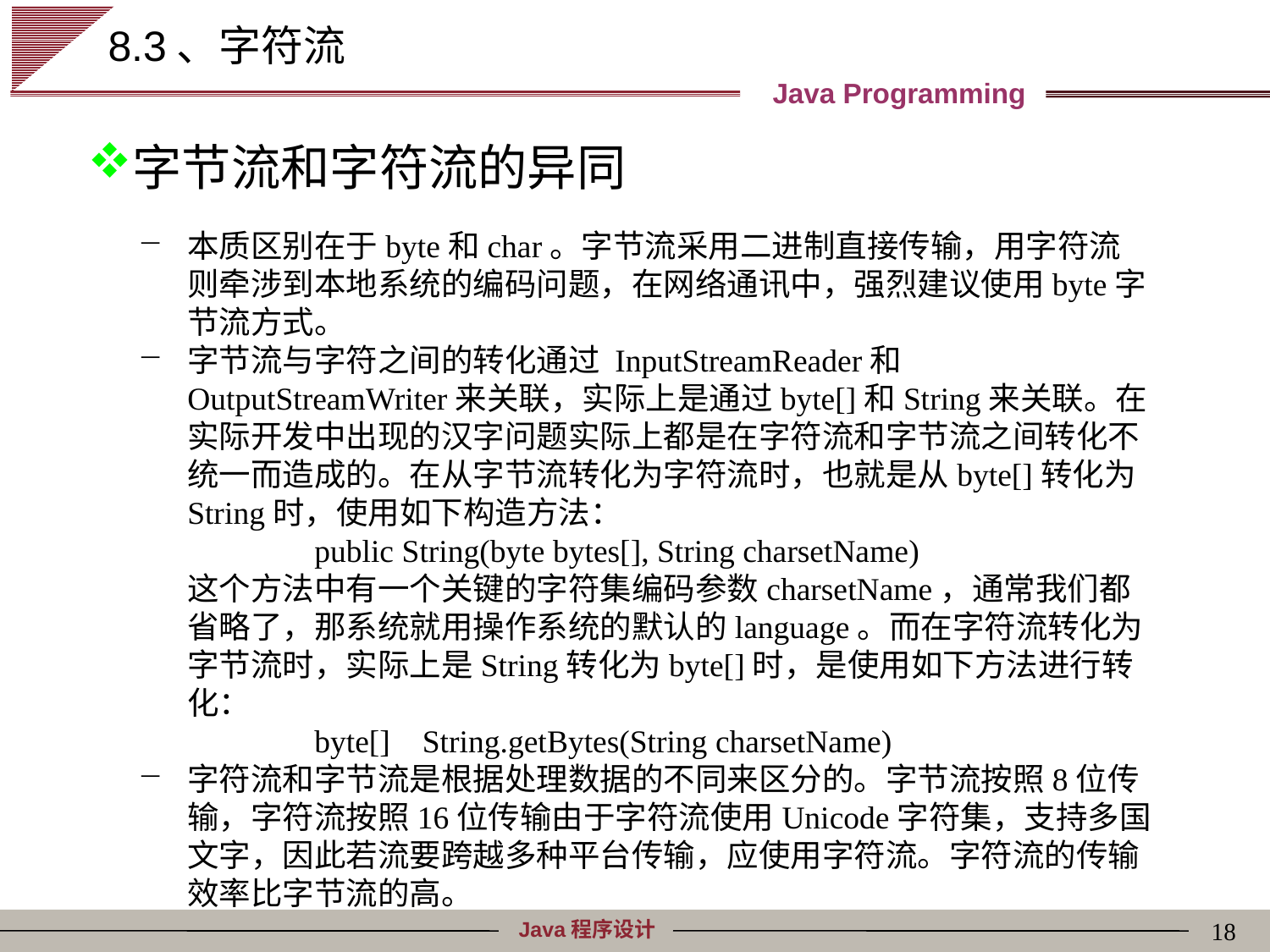

# 8.3、字符流
字节流和字符流的异同
本质区别在于byte和char。字节流采用二进制直接传输，用字符流则牵涉到本地系统的编码问题，在网络通讯中，强烈建议使用byte字节流方式。
字节流与字符之间的转化通过 InputStreamReader和OutputStreamWriter来关联，实际上是通过byte[]和String来关联。在实际开发中出现的汉字问题实际上都是在字符流和字节流之间转化不统一而造成的。在从字节流转化为字符流时，也就是从byte[]转化为String时，使用如下构造方法：
		public String(byte bytes[], String charsetName)
	这个方法中有一个关键的字符集编码参数charsetName，通常我们都省略了，那系统就用操作系统的默认的language。而在字符流转化为字节流时，实际上是String转化为byte[]时，是使用如下方法进行转化：
		byte[]    String.getBytes(String charsetName)
字符流和字节流是根据处理数据的不同来区分的。字节流按照8位传输，字符流按照16位传输由于字符流使用Unicode字符集，支持多国文字，因此若流要跨越多种平台传输，应使用字符流。字符流的传输效率比字节流的高。